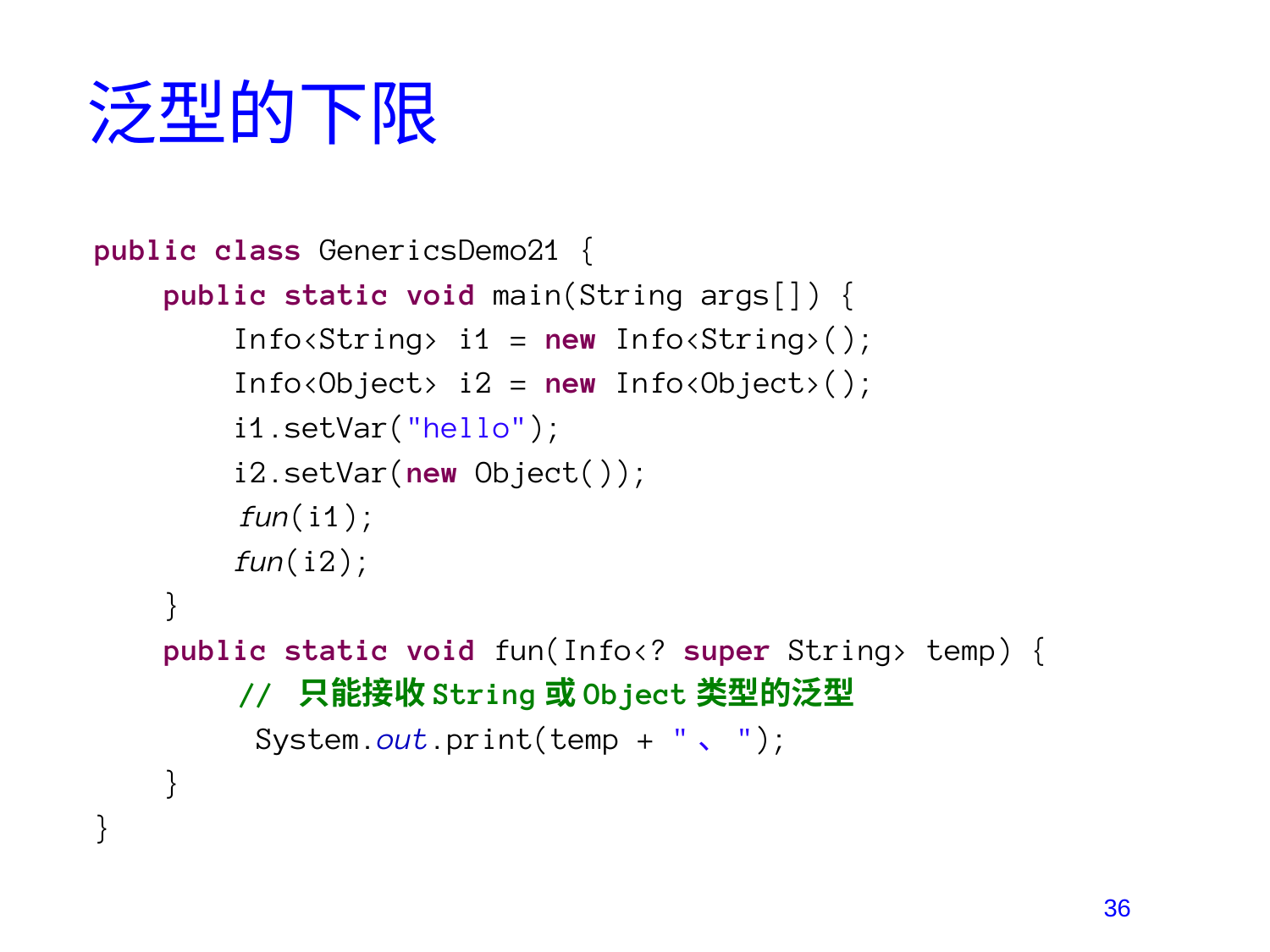

# 泛型的下限
public class GenericsDemo21 {
    public static void main(String args[]) {
        Info<String> i1 = new Info<String>();
        Info<Object> i2 = new Info<Object>();
        i1.setVar("hello");
        i2.setVar(new Object());
                    fun(i1);
        fun(i2);
    }
    public static void fun(Info<? super String> temp) {
	 // 只能接收String或Object类型的泛型
	  System.out.print(temp + "、");
    }
}

36